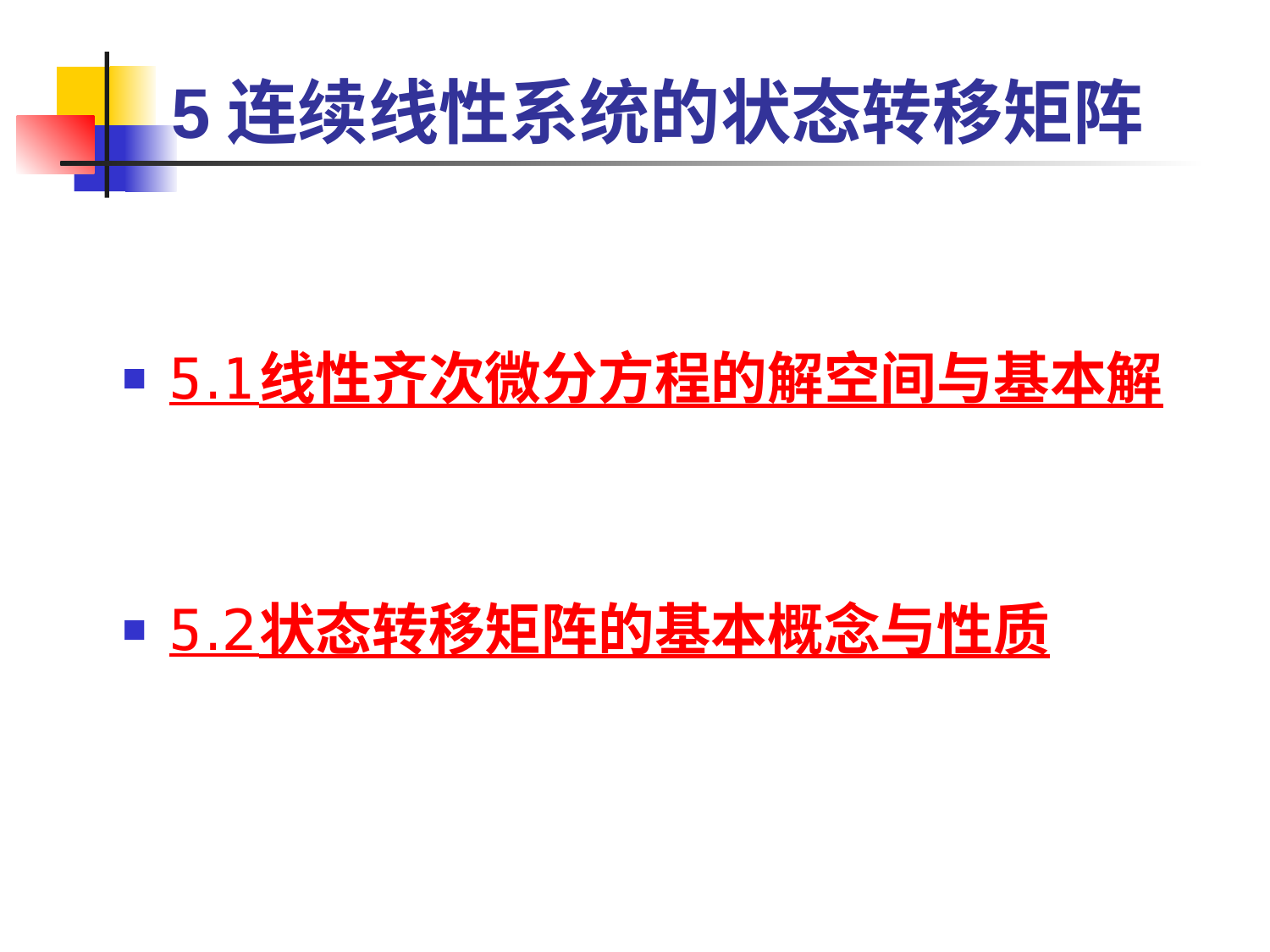

# 5连续线性系统的状态转移矩阵

5.1线性齐次微分方程的解空间与基本解

5.2状态转移矩阵的基本概念与性质